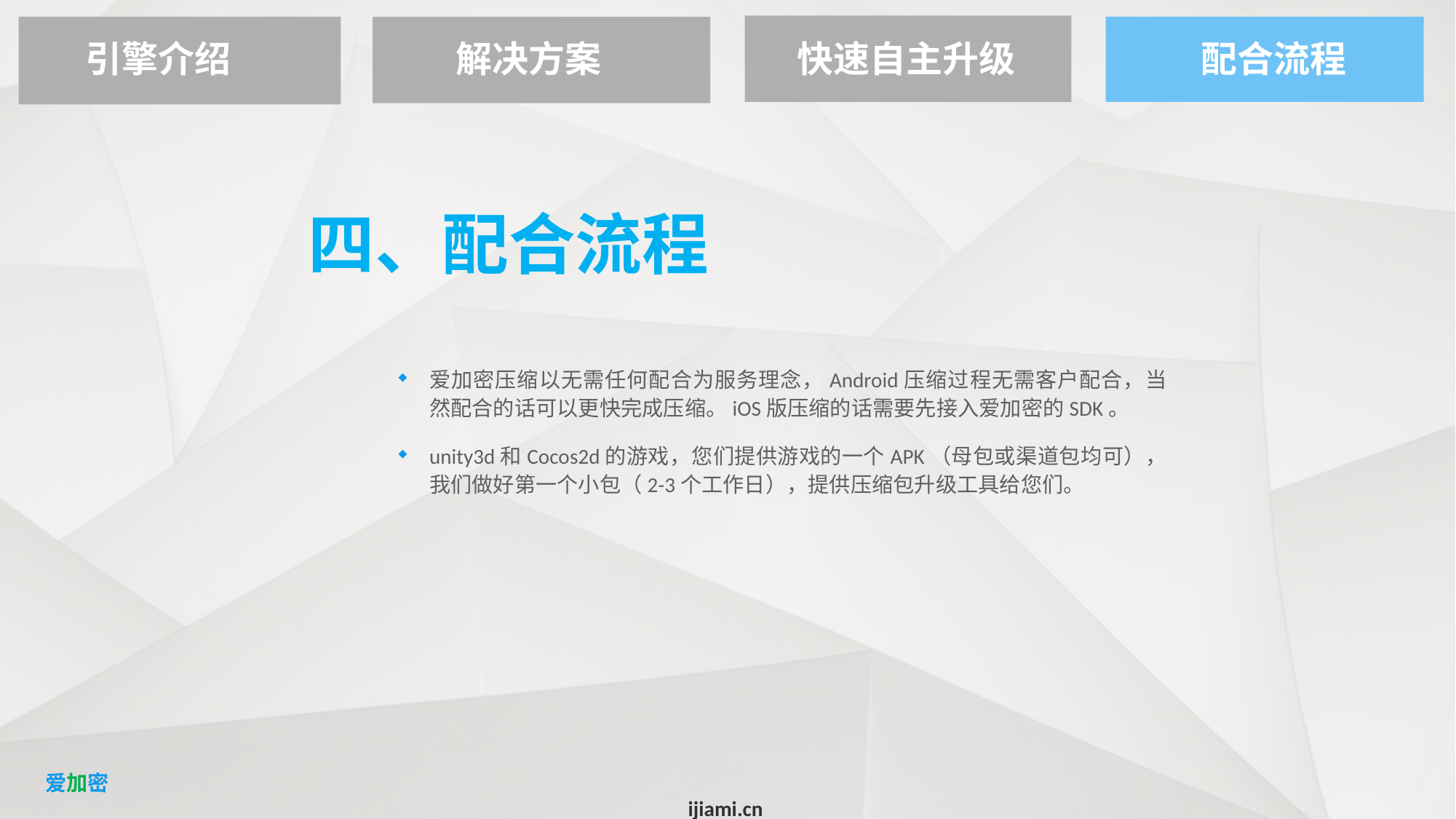

引擎介绍
解决方案
快速自主升级
配合流程
# 四、配合流程

爱加密压缩以无需任何配合为服务理念，Android压缩过程无需客户配合，当然配合的话可以更快完成压缩。iOS版压缩的话需要先接入爱加密的SDK。
unity3d和Cocos2d的游戏，您们提供游戏的一个APK（母包或渠道包均可），我们做好第一个小包（2-3个工作日），提供压缩包升级工具给您们。
 爱加密                                                                                                                                                                                                                                                                           ijiami.cn